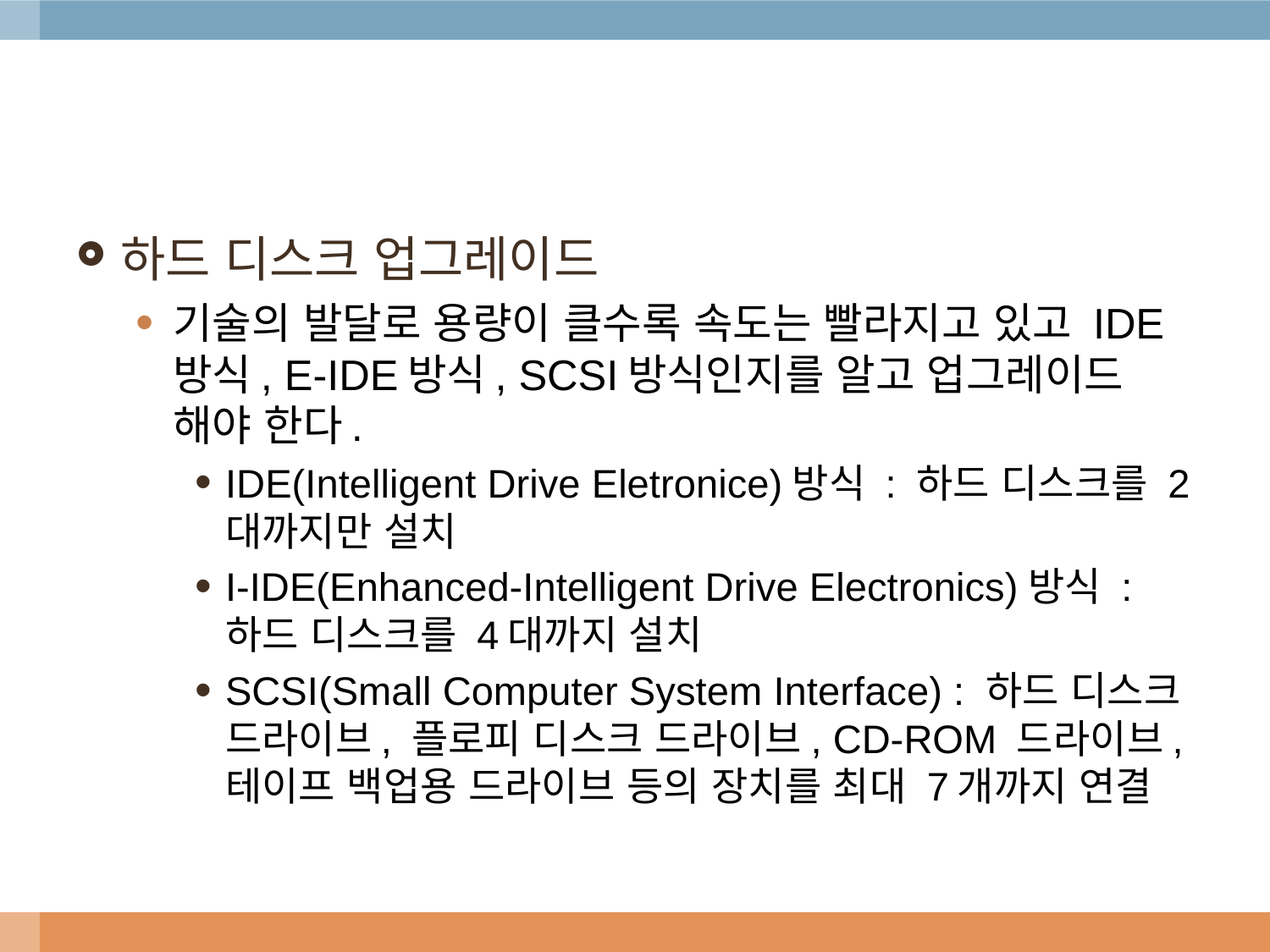

#
하드 디스크 업그레이드
기술의 발달로 용량이 클수록 속도는 빨라지고 있고 IDE방식, E-IDE방식, SCSI방식인지를 알고 업그레이드 해야 한다.
IDE(Intelligent Drive Eletronice)방식 : 하드 디스크를 2대까지만 설치
I-IDE(Enhanced-Intelligent Drive Electronics)방식 : 하드 디스크를 4대까지 설치
SCSI(Small Computer System Interface) : 하드 디스크 드라이브, 플로피 디스크 드라이브, CD-ROM 드라이브, 테이프 백업용 드라이브 등의 장치를 최대 7개까지 연결